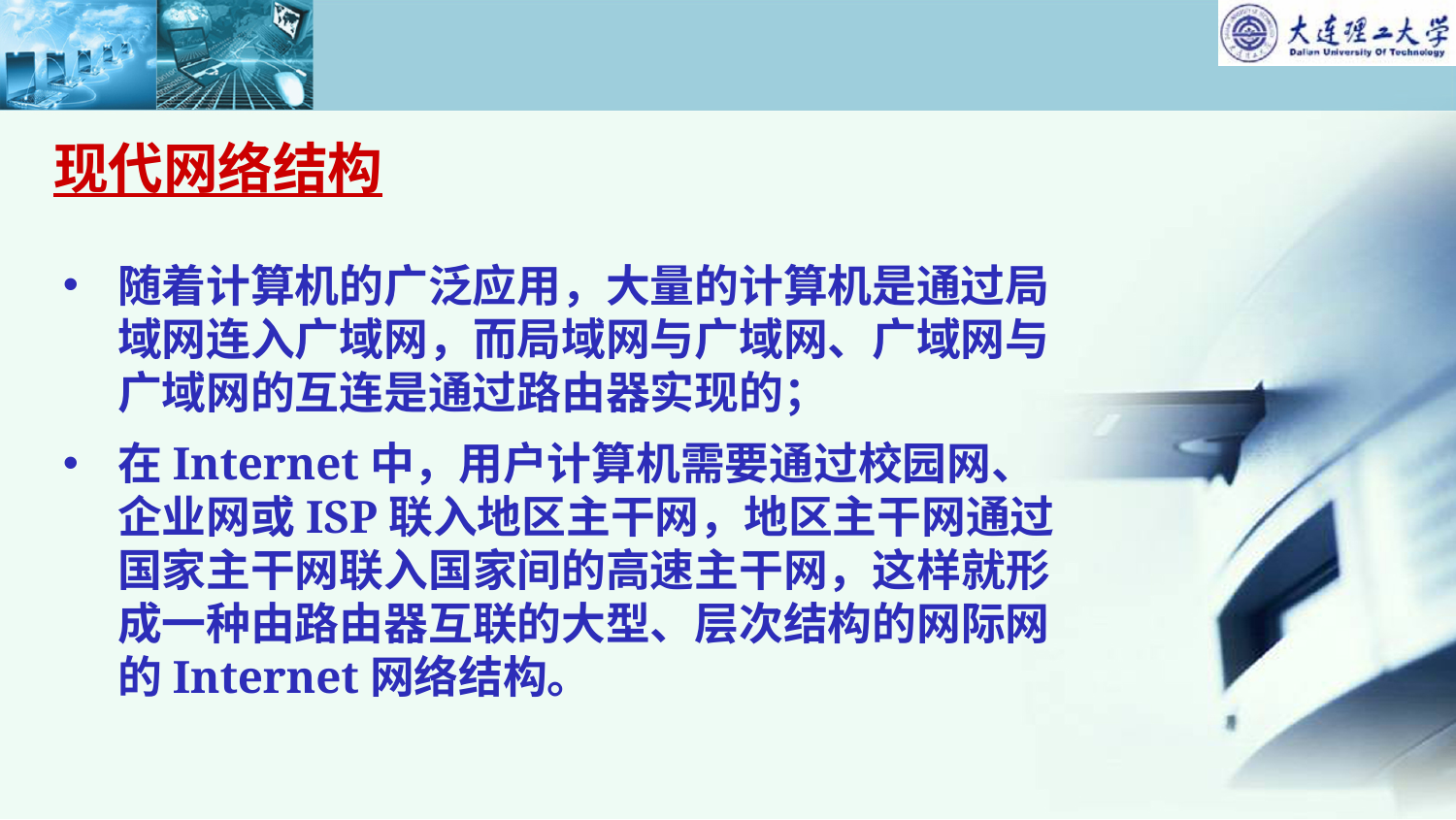

现代网络结构
随着计算机的广泛应用，大量的计算机是通过局域网连入广域网，而局域网与广域网、广域网与广域网的互连是通过路由器实现的；
在Internet中，用户计算机需要通过校园网、企业网或ISP联入地区主干网，地区主干网通过国家主干网联入国家间的高速主干网，这样就形成一种由路由器互联的大型、层次结构的网际网的Internet网络结构。